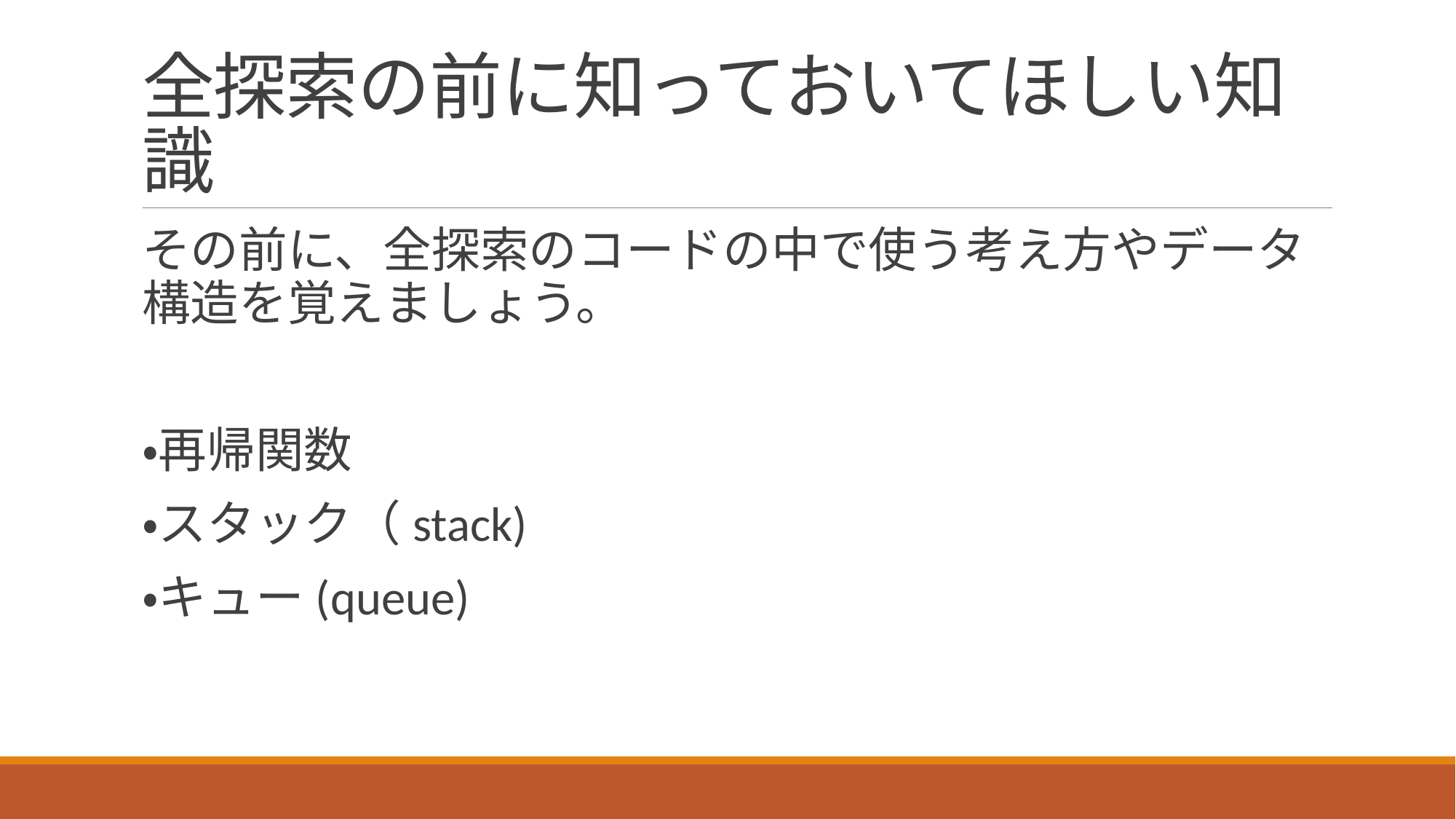

# 全探索の前に知っておいてほしい知識
その前に、全探索のコードの中で使う考え方やデータ構造を覚えましょう。

・再帰関数
・スタック（stack)
・キュー(queue)